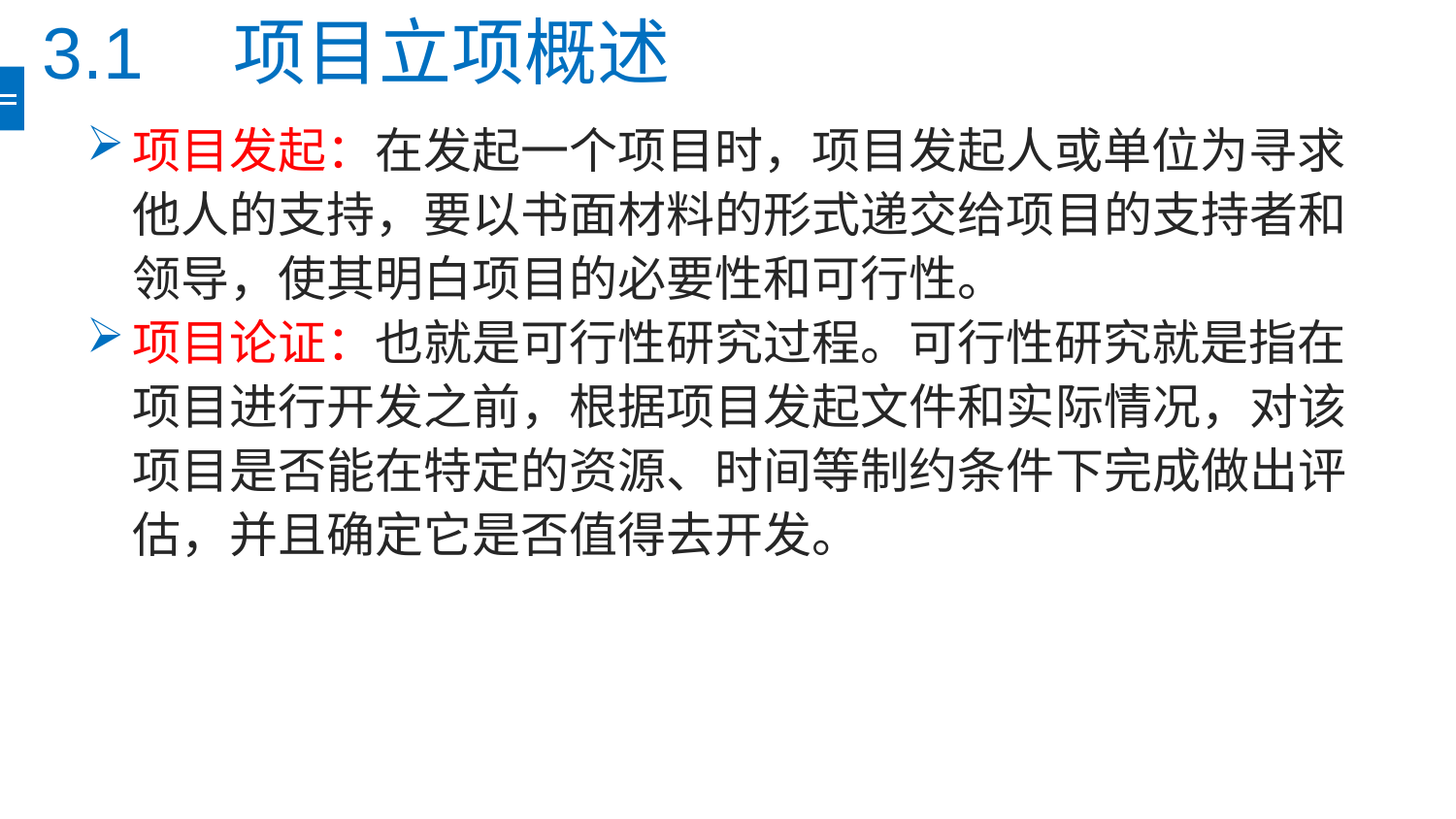

# 3.1　项目立项概述
项目发起：在发起一个项目时，项目发起人或单位为寻求他人的支持，要以书面材料的形式递交给项目的支持者和领导，使其明白项目的必要性和可行性。
项目论证：也就是可行性研究过程。可行性研究就是指在项目进行开发之前，根据项目发起文件和实际情况，对该项目是否能在特定的资源、时间等制约条件下完成做出评估，并且确定它是否值得去开发。